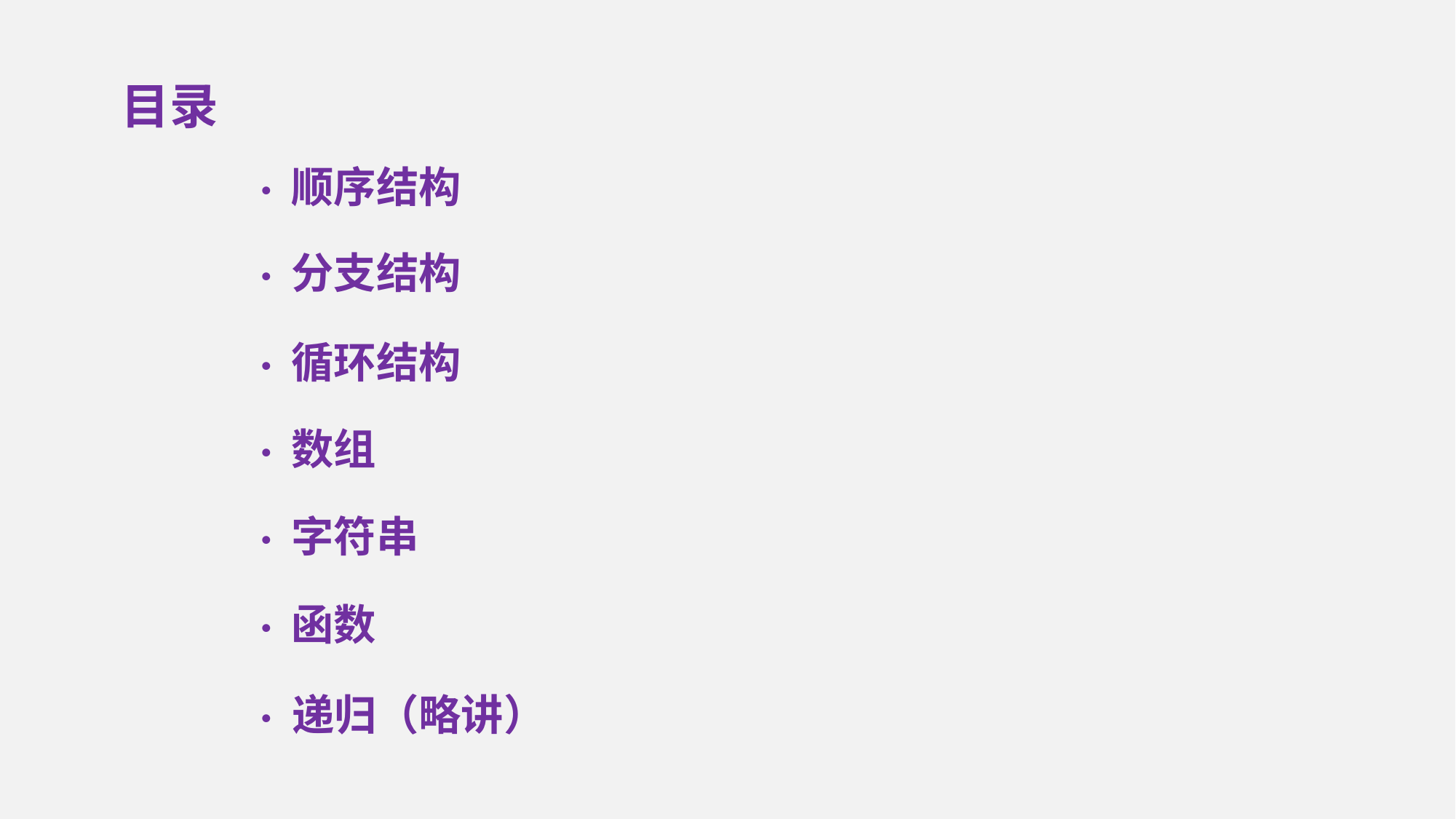

目录
· 顺序结构
· 分支结构
· 循环结构
· 数组
· 字符串
· 函数
· 递归（略讲）